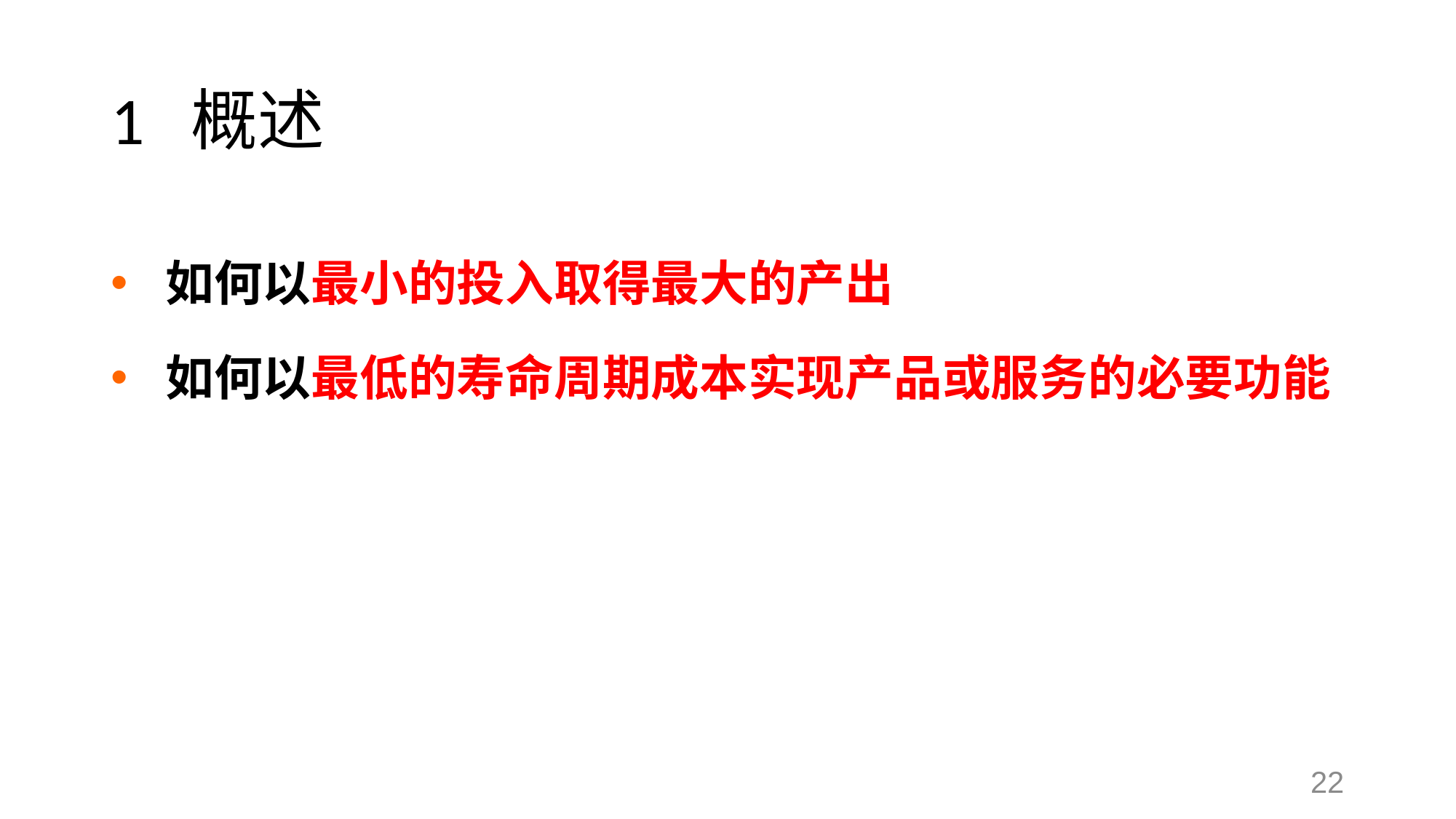

# 1  概述
如何以最小的投入取得最大的产出
如何以最低的寿命周期成本实现产品或服务的必要功能

22